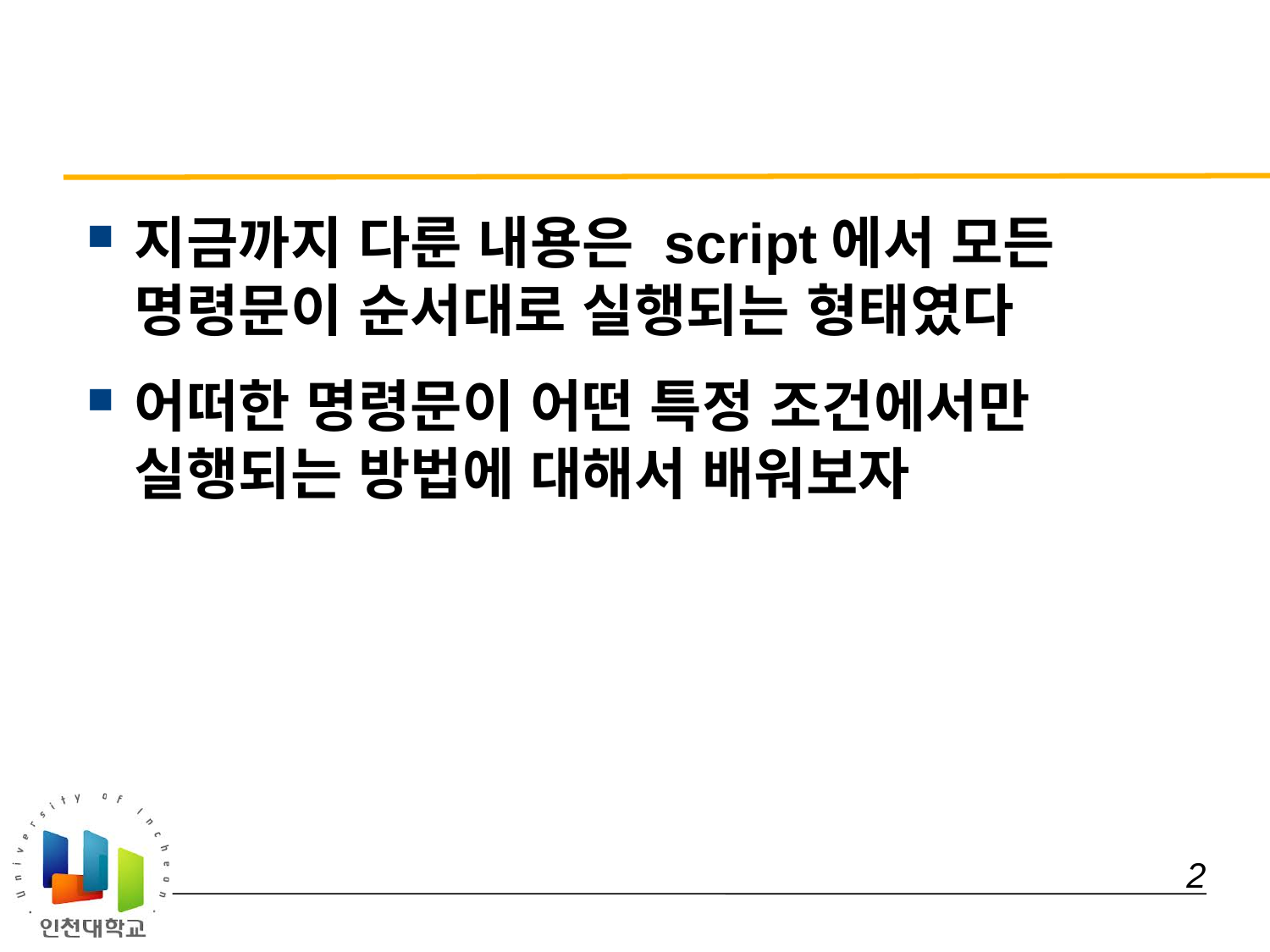

#
지금까지 다룬 내용은 script에서 모든 명령문이 순서대로 실행되는 형태였다
어떠한 명령문이 어떤 특정 조건에서만 실행되는 방법에 대해서 배워보자
 2